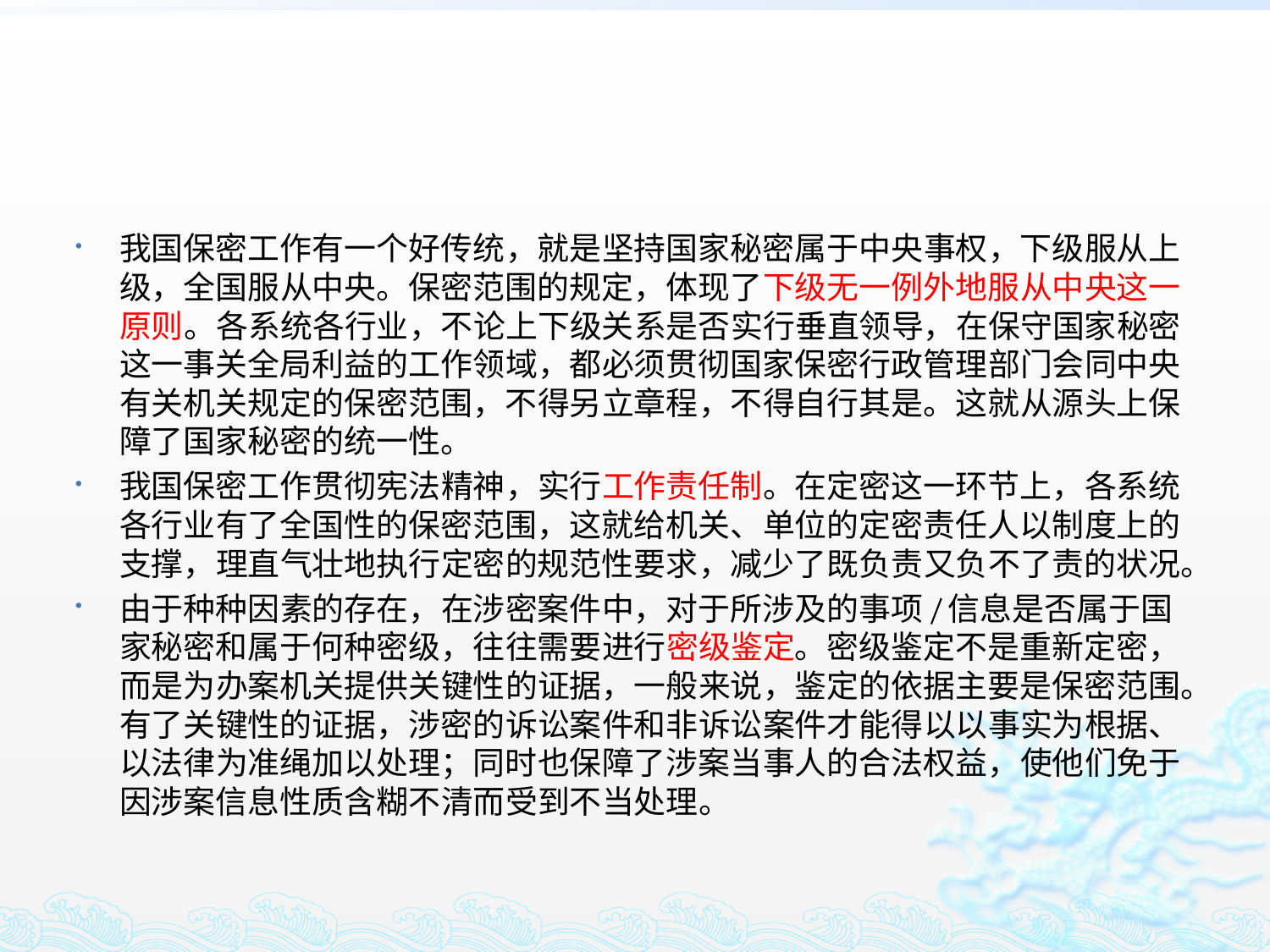

#
我国保密工作有一个好传统，就是坚持国家秘密属于中央事权，下级服从上级，全国服从中央。保密范围的规定，体现了下级无一例外地服从中央这一原则。各系统各行业，不论上下级关系是否实行垂直领导，在保守国家秘密这一事关全局利益的工作领域，都必须贯彻国家保密行政管理部门会同中央有关机关规定的保密范围，不得另立章程，不得自行其是。这就从源头上保障了国家秘密的统一性。
我国保密工作贯彻宪法精神，实行工作责任制。在定密这一环节上，各系统各行业有了全国性的保密范围，这就给机关、单位的定密责任人以制度上的支撑，理直气壮地执行定密的规范性要求，减少了既负责又负不了责的状况。
由于种种因素的存在，在涉密案件中，对于所涉及的事项/信息是否属于国家秘密和属于何种密级，往往需要进行密级鉴定。密级鉴定不是重新定密，而是为办案机关提供关键性的证据，一般来说，鉴定的依据主要是保密范围。有了关键性的证据，涉密的诉讼案件和非诉讼案件才能得以以事实为根据、以法律为准绳加以处理；同时也保障了涉案当事人的合法权益，使他们免于因涉案信息性质含糊不清而受到不当处理。